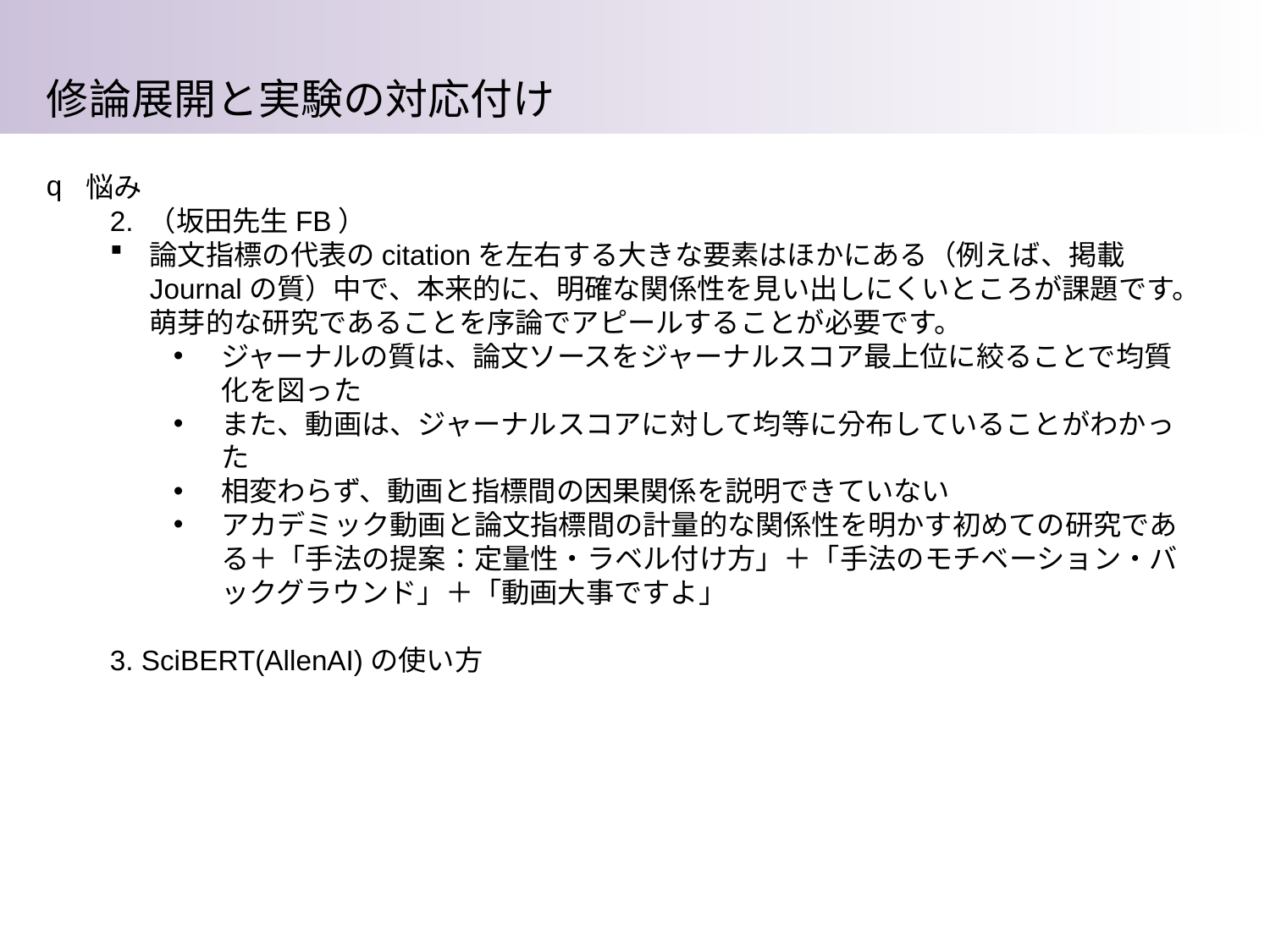

修論展開と実験の対応付け
悩み
2. （坂田先生FB）
論文指標の代表のcitationを左右する大きな要素はほかにある（例えば、掲載Journalの質）中で、本来的に、明確な関係性を見い出しにくいところが課題です。萌芽的な研究であることを序論でアピールすることが必要です。
ジャーナルの質は、論文ソースをジャーナルスコア最上位に絞ることで均質化を図った
また、動画は、ジャーナルスコアに対して均等に分布していることがわかった
相変わらず、動画と指標間の因果関係を説明できていない
アカデミック動画と論文指標間の計量的な関係性を明かす初めての研究である＋「手法の提案：定量性・ラベル付け方」＋「手法のモチベーション・バックグラウンド」＋「動画大事ですよ」

3. SciBERT(AllenAI)の使い方